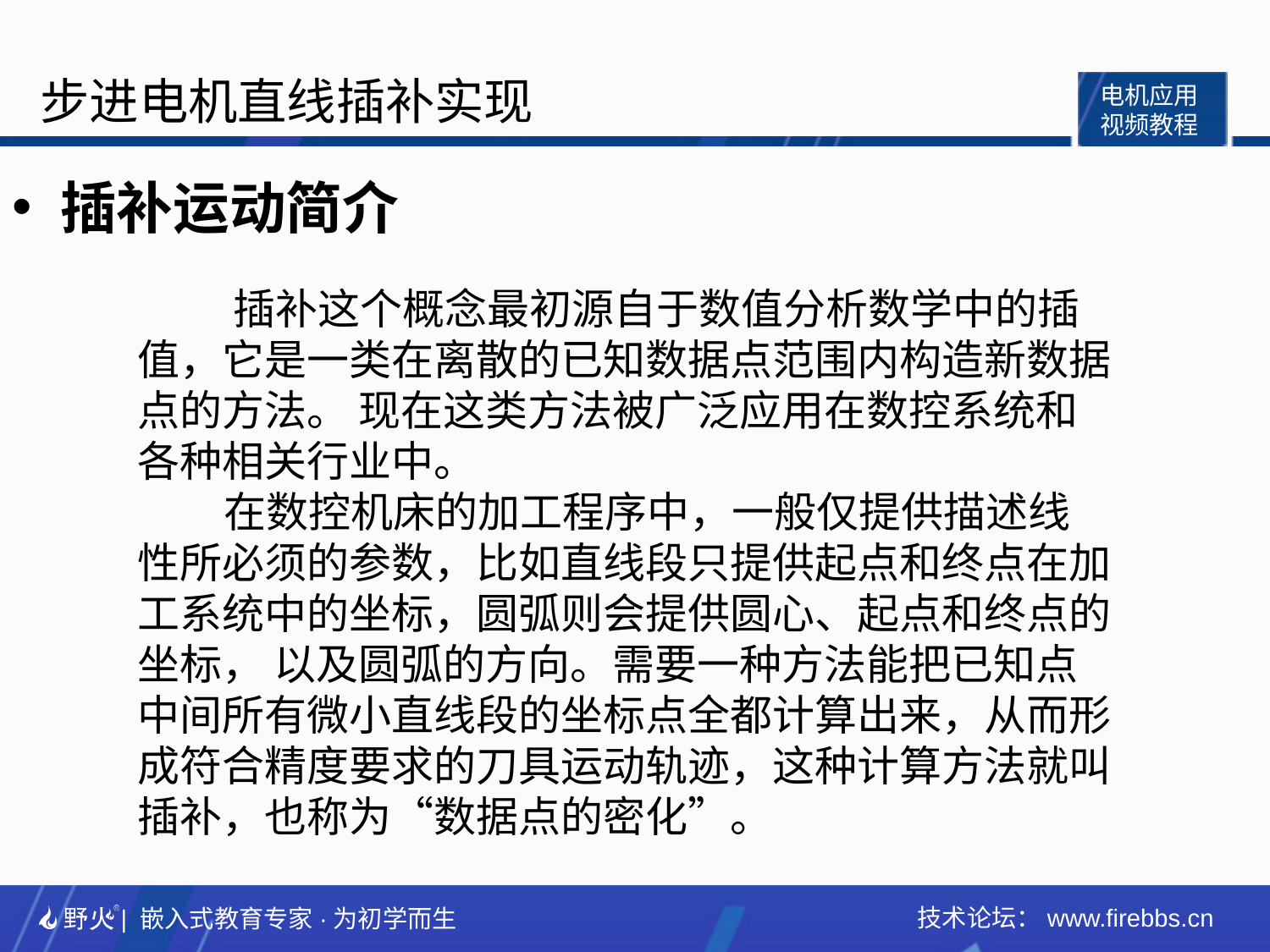

插补运动简介
         插补这个概念最初源自于数值分析数学中的插值，它是一类在离散的已知数据点范围内构造新数据点的方法。 现在这类方法被广泛应用在数控系统和各种相关行业中。
        在数控机床的加工程序中，一般仅提供描述线性所必须的参数，比如直线段只提供起点和终点在加工系统中的坐标，圆弧则会提供圆心、起点和终点的坐标， 以及圆弧的方向。需要一种方法能把已知点中间所有微小直线段的坐标点全都计算出来，从而形成符合精度要求的刀具运动轨迹，这种计算方法就叫插补，也称为“数据点的密化”。